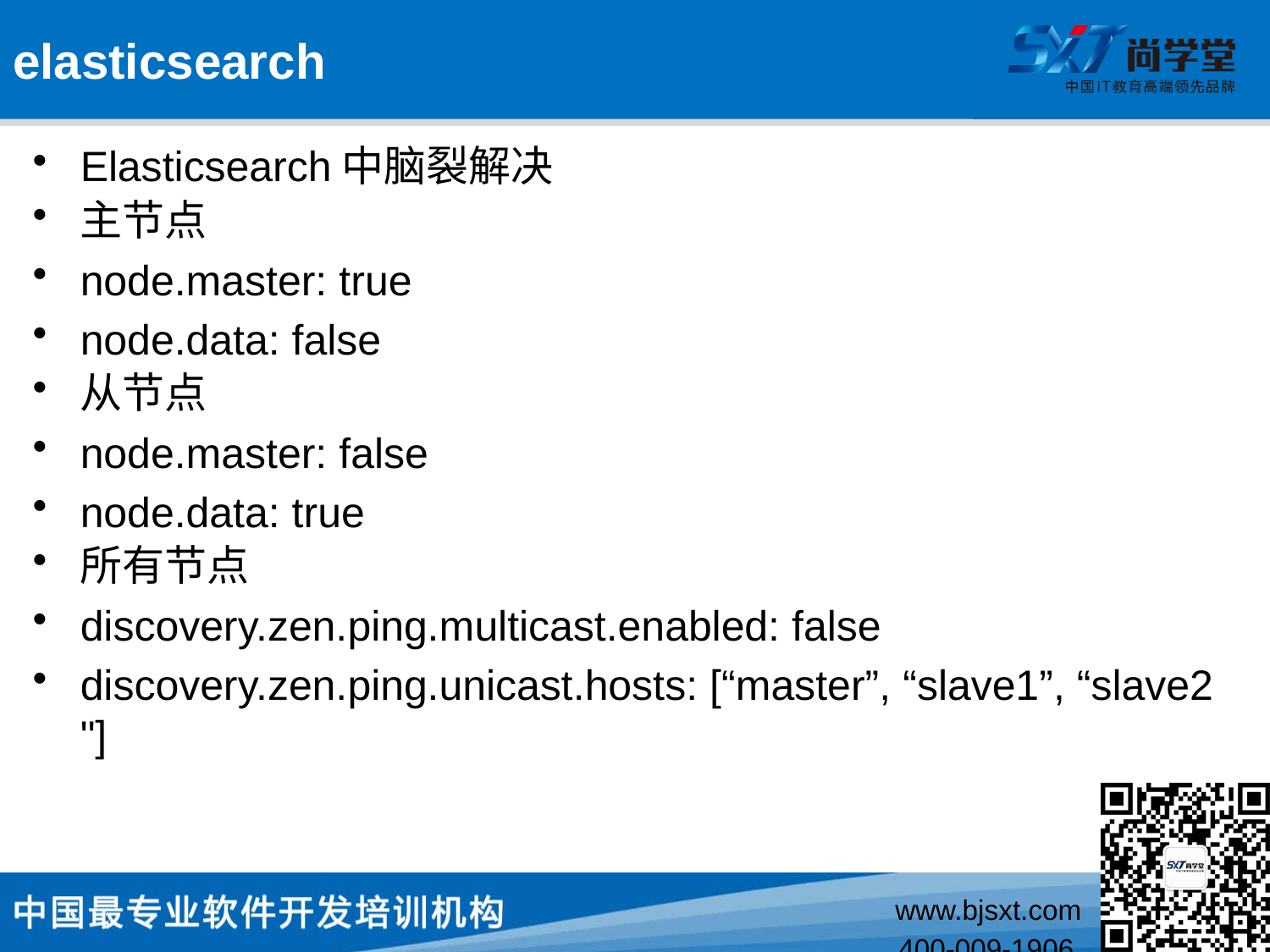

# elasticsearch
Elasticsearch中脑裂解决
主节点
node.master: true
node.data: false
从节点
node.master: false
node.data: true
所有节点
discovery.zen.ping.multicast.enabled: false
discovery.zen.ping.unicast.hosts: [“master”, “slave1”, “slave2"]